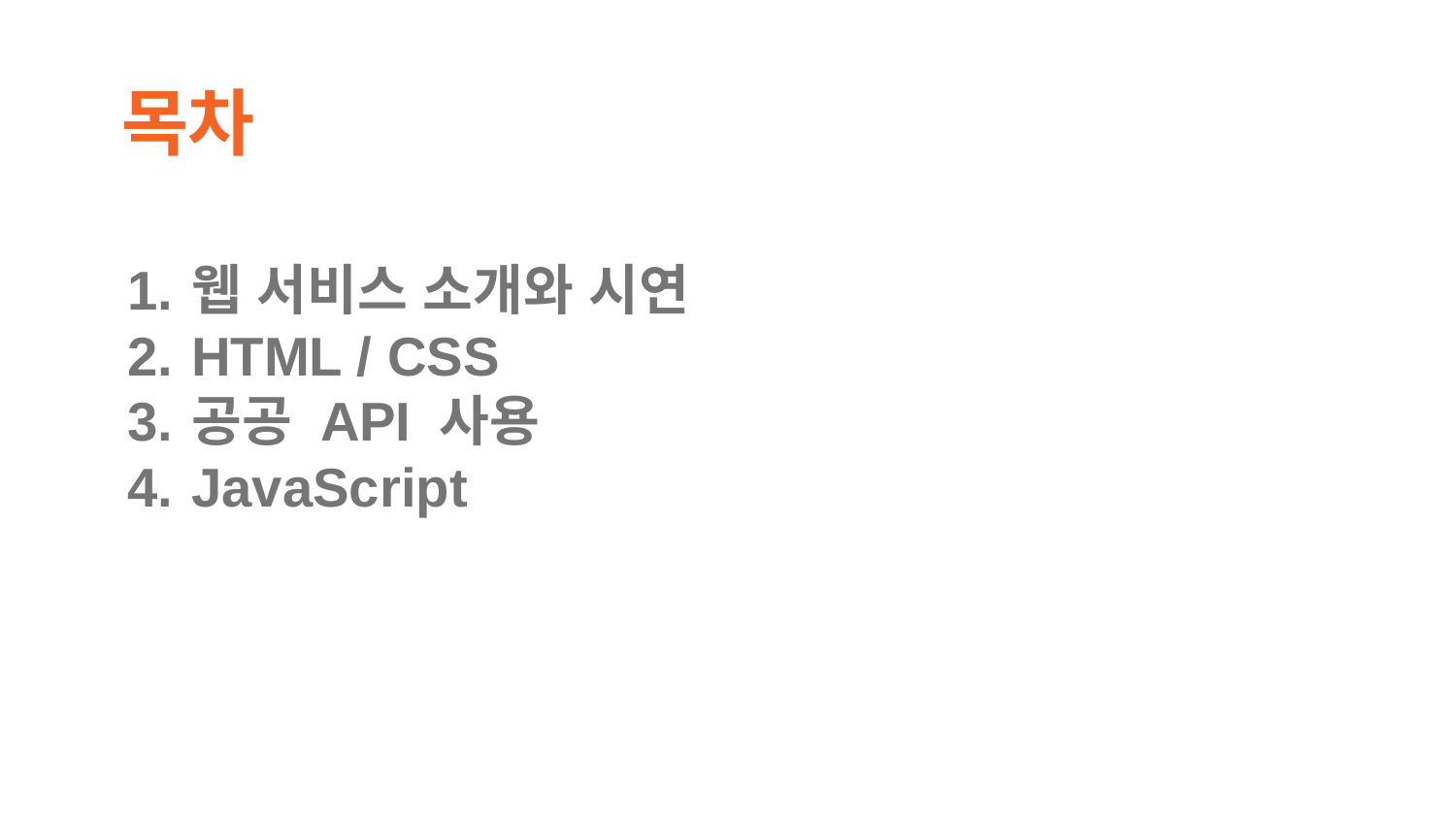

목차
웹 서비스 소개와 시연
HTML / CSS
공공 API 사용
JavaScript